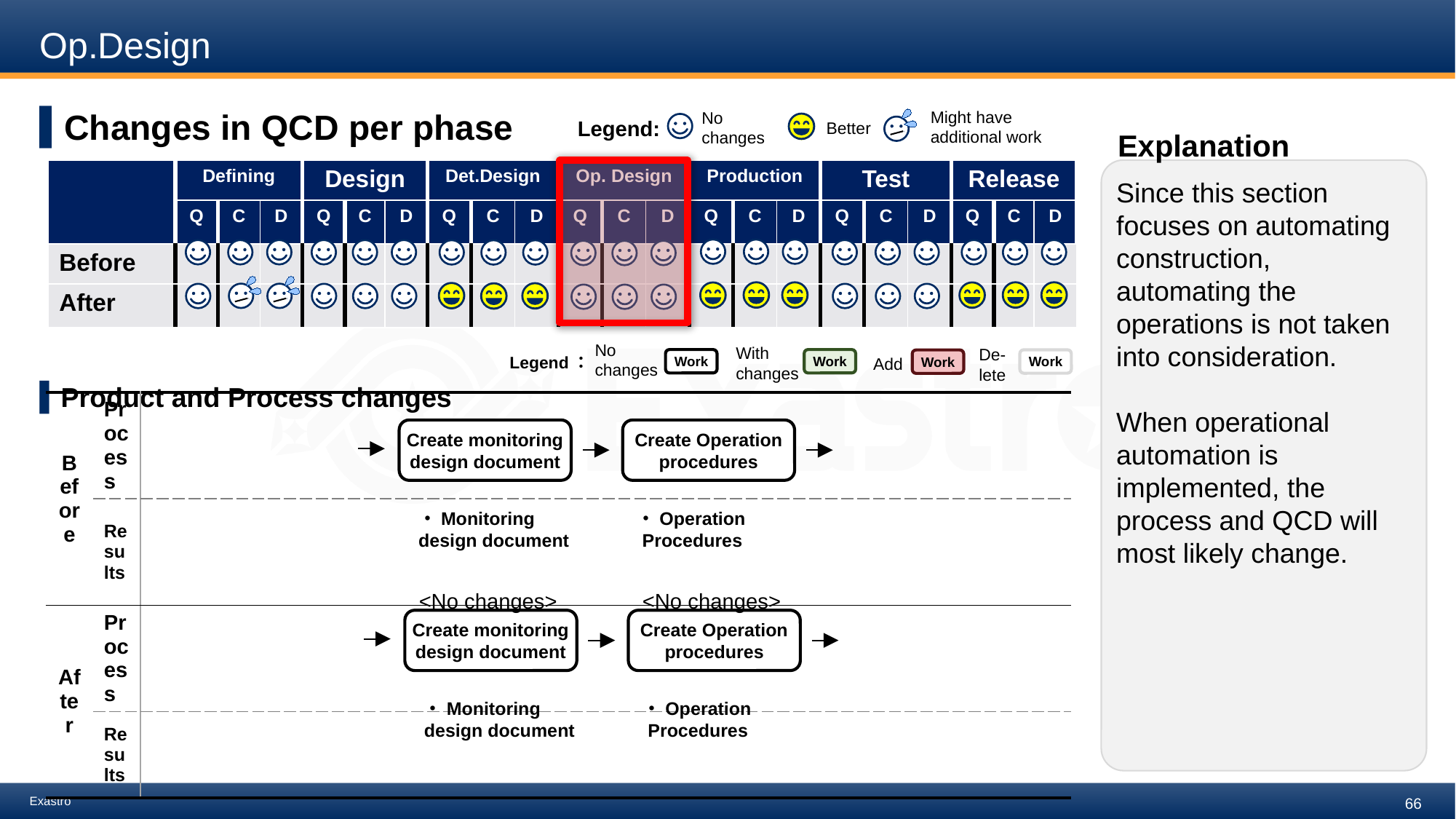

# Op.Design
Changes in QCD per phase

Product and Process changes
Might have
additional work
No
changes

Legend:

Better

Explanation
|  | Defining |  |  | Design |  |  | Det.Design |  |  | Op. Design |  |  | Production |  |  | Test |  |  | Release |  |  |
| --- | --- | --- | --- | --- | --- | --- | --- | --- | --- | --- | --- | --- | --- | --- | --- | --- | --- | --- | --- | --- | --- |
|  | Q | C | D | Q | C | D | Q | C | D | Q | C | D | Q | C | D | Q | C | D | Q | C | D |
| Before |  |  |  |  |  |  |  |  |  |  |  |  |  |  |  |  |  |  |  |  |  |
| After |  |  |  |  |  |  |  |  |  |  |  |  |  |  |  |  |  |  |  |  |  |
Since this section focuses on automating construction, automating the operations is not taken into consideration.

When operational automation is implemented, the process and QCD will most likely change.

No
changes
Work
With
changes
Work
De-
lete
Work
Legend：
Add
Work

Create monitoring
design document
・Monitoring
design document

Create Operation
procedures
・Operation
 Procedures
| Before | Process |  |
| --- | --- | --- |
|  | Results |  |
| After | Process |  |
|  | Results |  |
<No changes>
Create monitoring
design document
・Monitoring
design document
<No changes>
Create Operation
procedures
・Operation
 Procedures